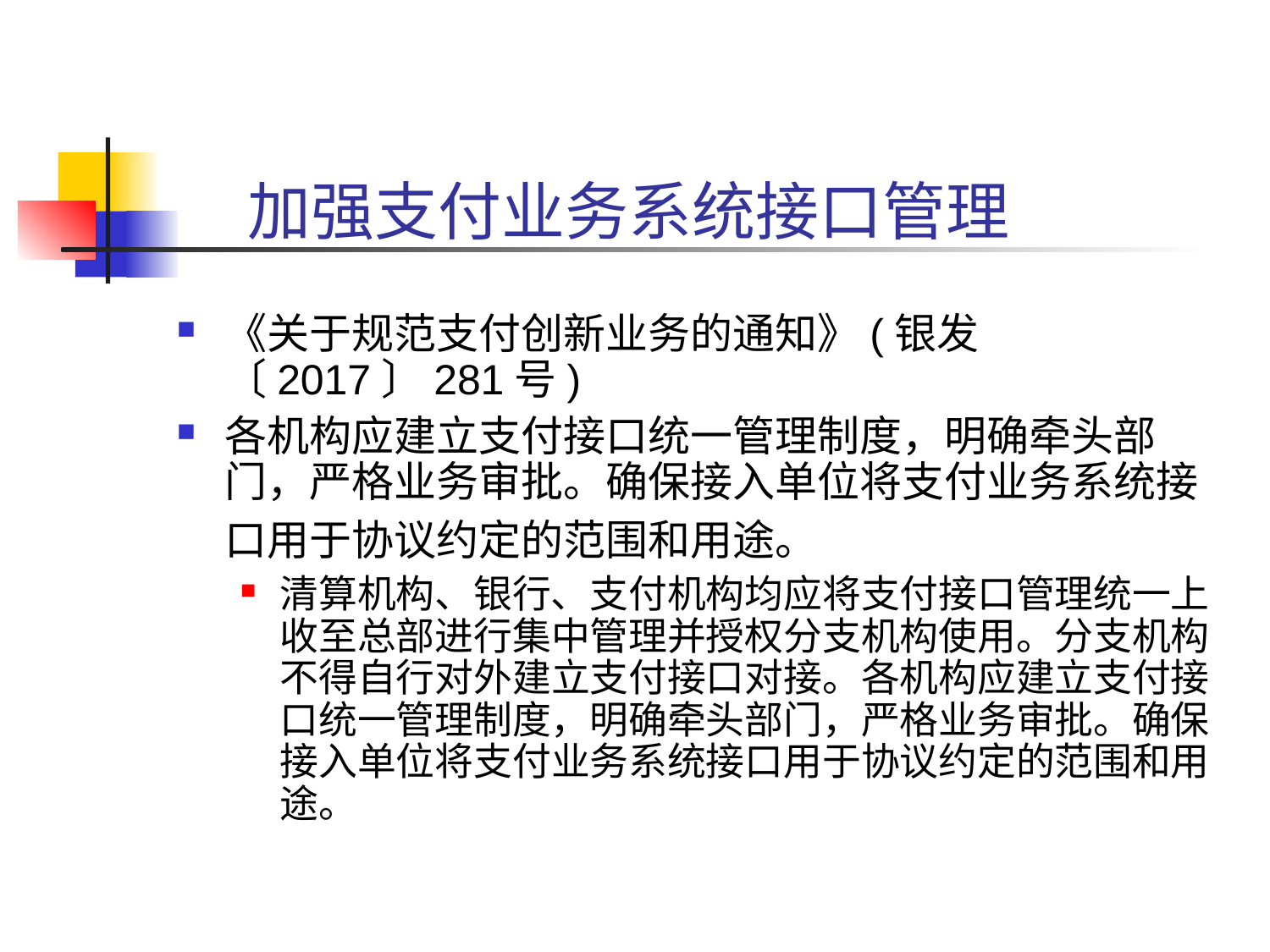

# 加强支付业务系统接口管理
《关于规范支付创新业务的通知》(银发〔2017〕281号)
各机构应建立支付接口统一管理制度，明确牵头部门，严格业务审批。确保接入单位将支付业务系统接口用于协议约定的范围和用途。
清算机构、银行、支付机构均应将支付接口管理统一上收至总部进行集中管理并授权分支机构使用。分支机构不得自行对外建立支付接口对接。各机构应建立支付接口统一管理制度，明确牵头部门，严格业务审批。确保接入单位将支付业务系统接口用于协议约定的范围和用途。